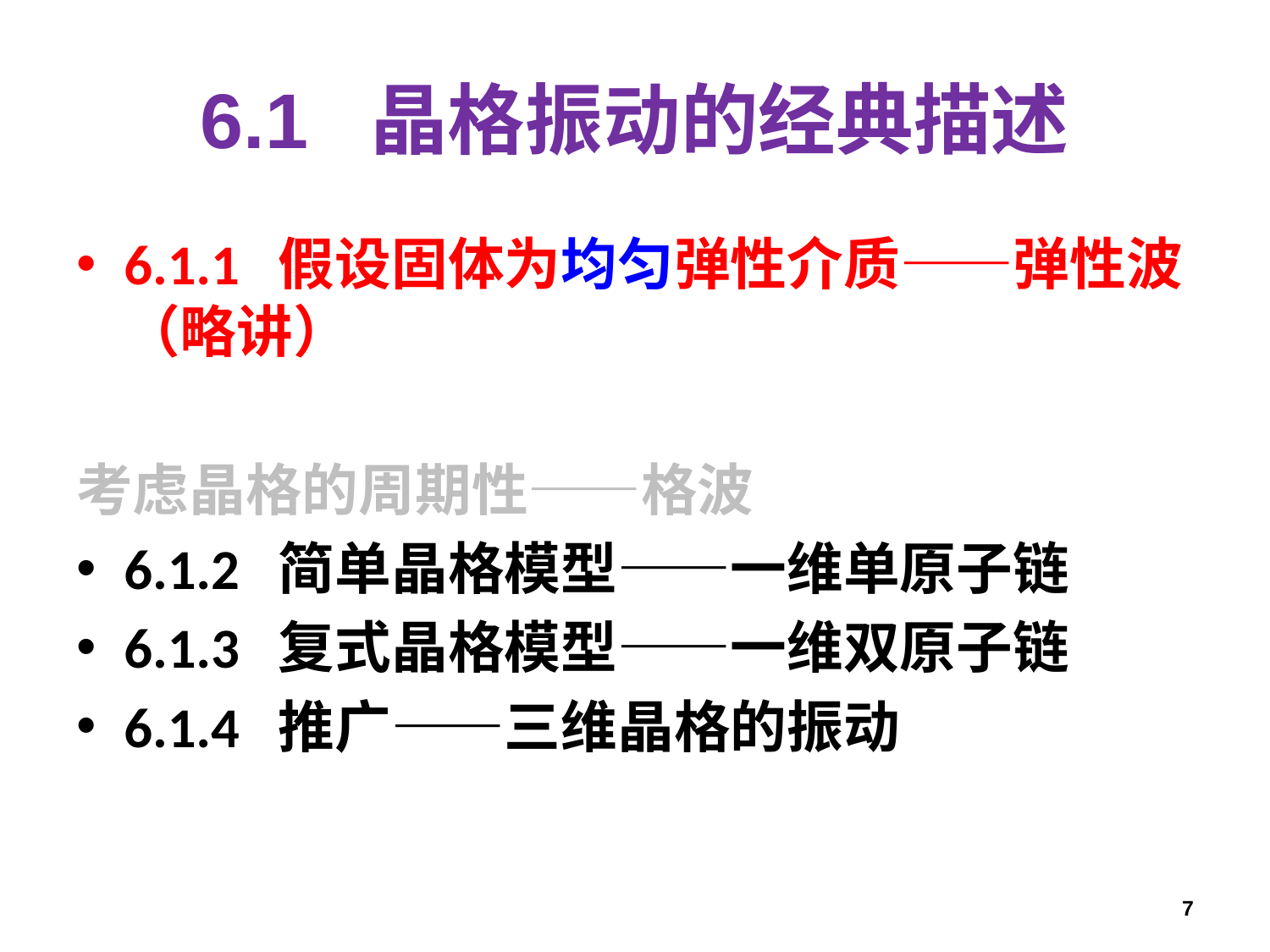

# 6.1  晶格振动的经典描述
6.1.1  假设固体为均匀弹性介质——弹性波（略讲）

考虑晶格的周期性——格波
6.1.2  简单晶格模型——一维单原子链
6.1.3  复式晶格模型——一维双原子链
6.1.4  推广——三维晶格的振动
7